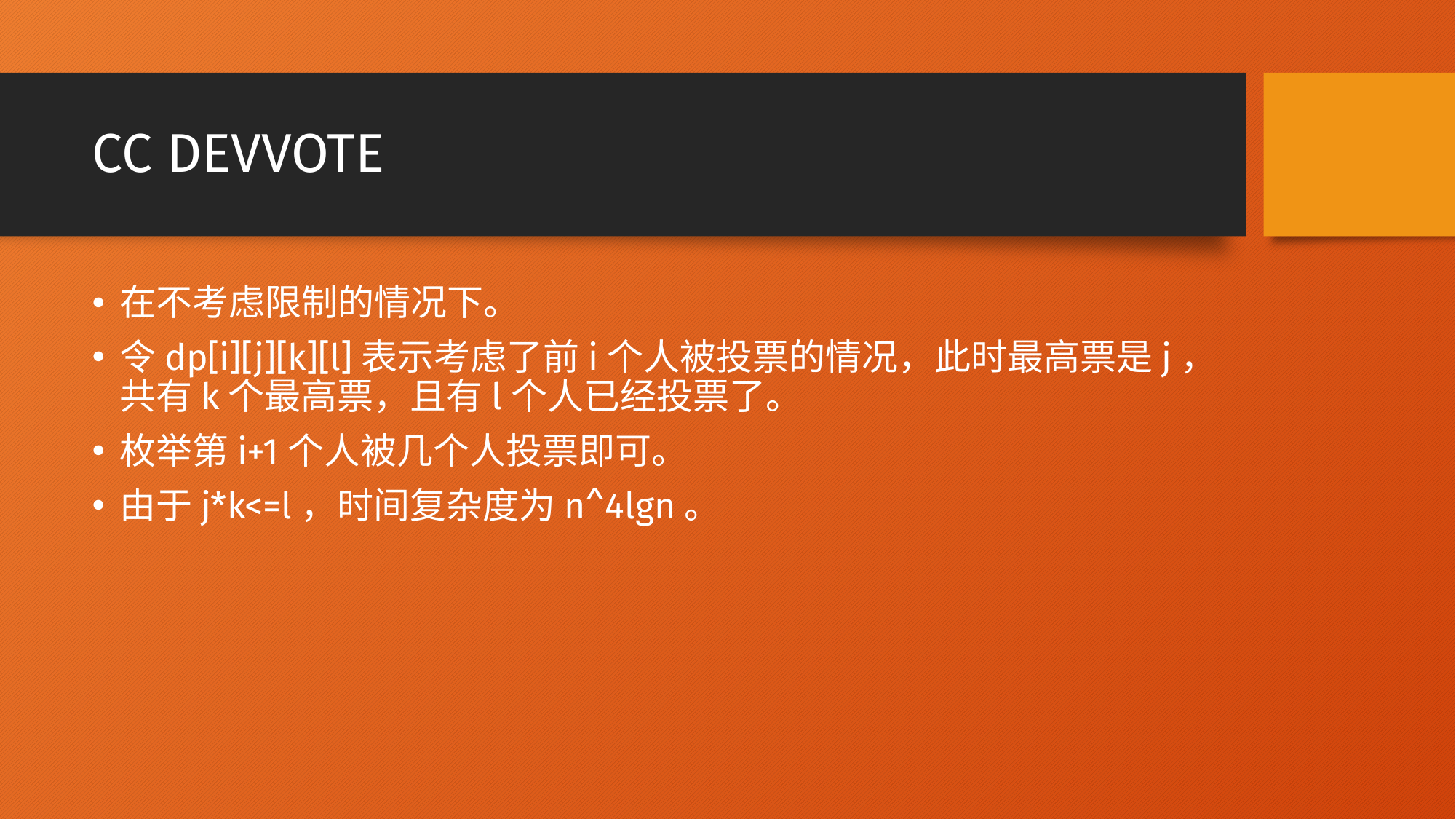

# CC DEVVOTE
在不考虑限制的情况下。
令dp[i][j][k][l]表示考虑了前i个人被投票的情况，此时最高票是j，共有k个最高票，且有l个人已经投票了。
枚举第i+1个人被几个人投票即可。
由于j*k<=l，时间复杂度为n^4lgn。